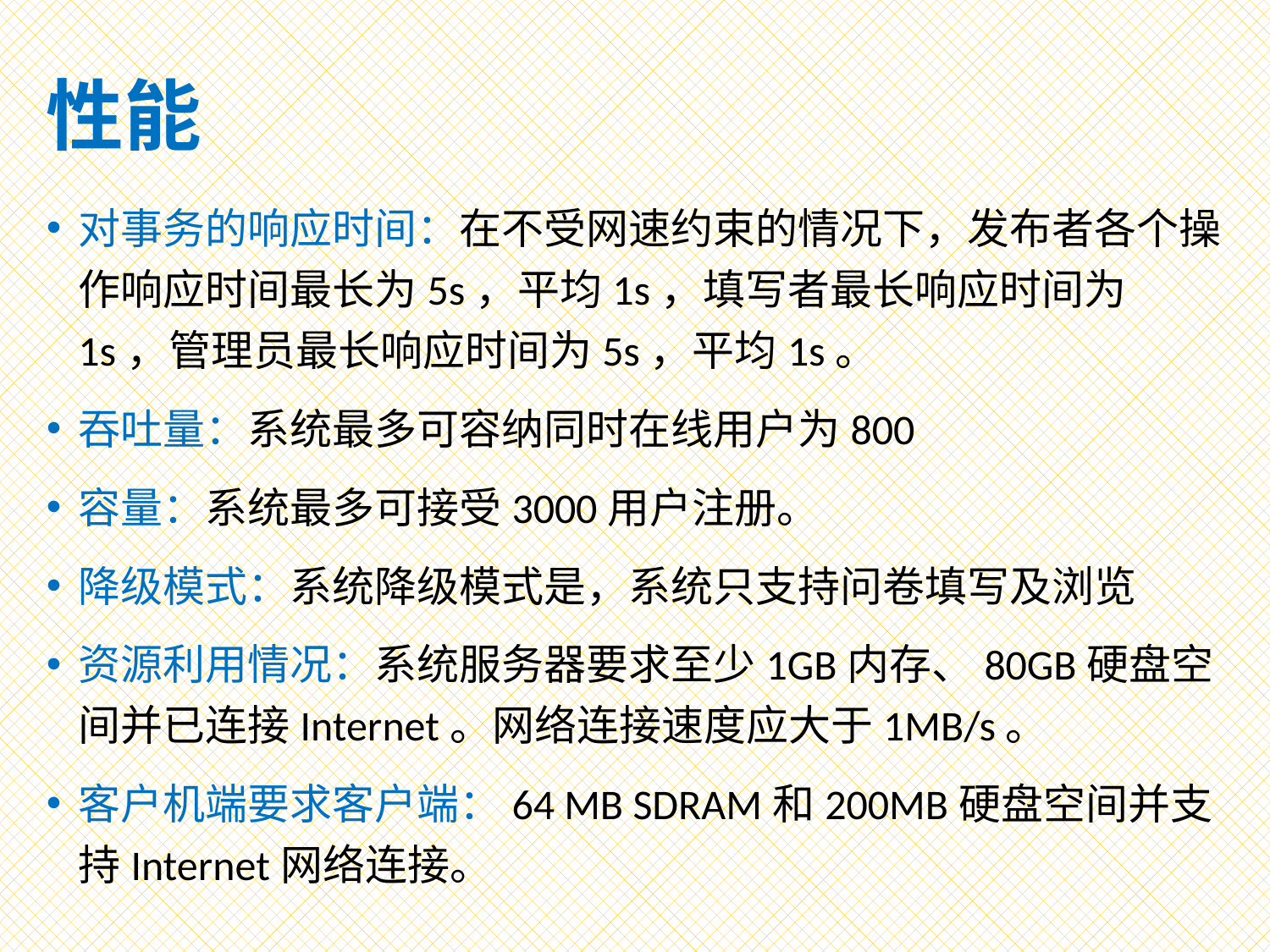

# 性能
对事务的响应时间：在不受网速约束的情况下，发布者各个操作响应时间最长为5s，平均1s，填写者最长响应时间为1s，管理员最长响应时间为5s，平均1s。
吞吐量：系统最多可容纳同时在线用户为800
容量：系统最多可接受3000用户注册。
降级模式：系统降级模式是，系统只支持问卷填写及浏览
资源利用情况：系统服务器要求至少1GB内存、80GB硬盘空间并已连接Internet。网络连接速度应大于1MB/s。
客户机端要求客户端：64 MB SDRAM和200MB硬盘空间并支持Internet网络连接。